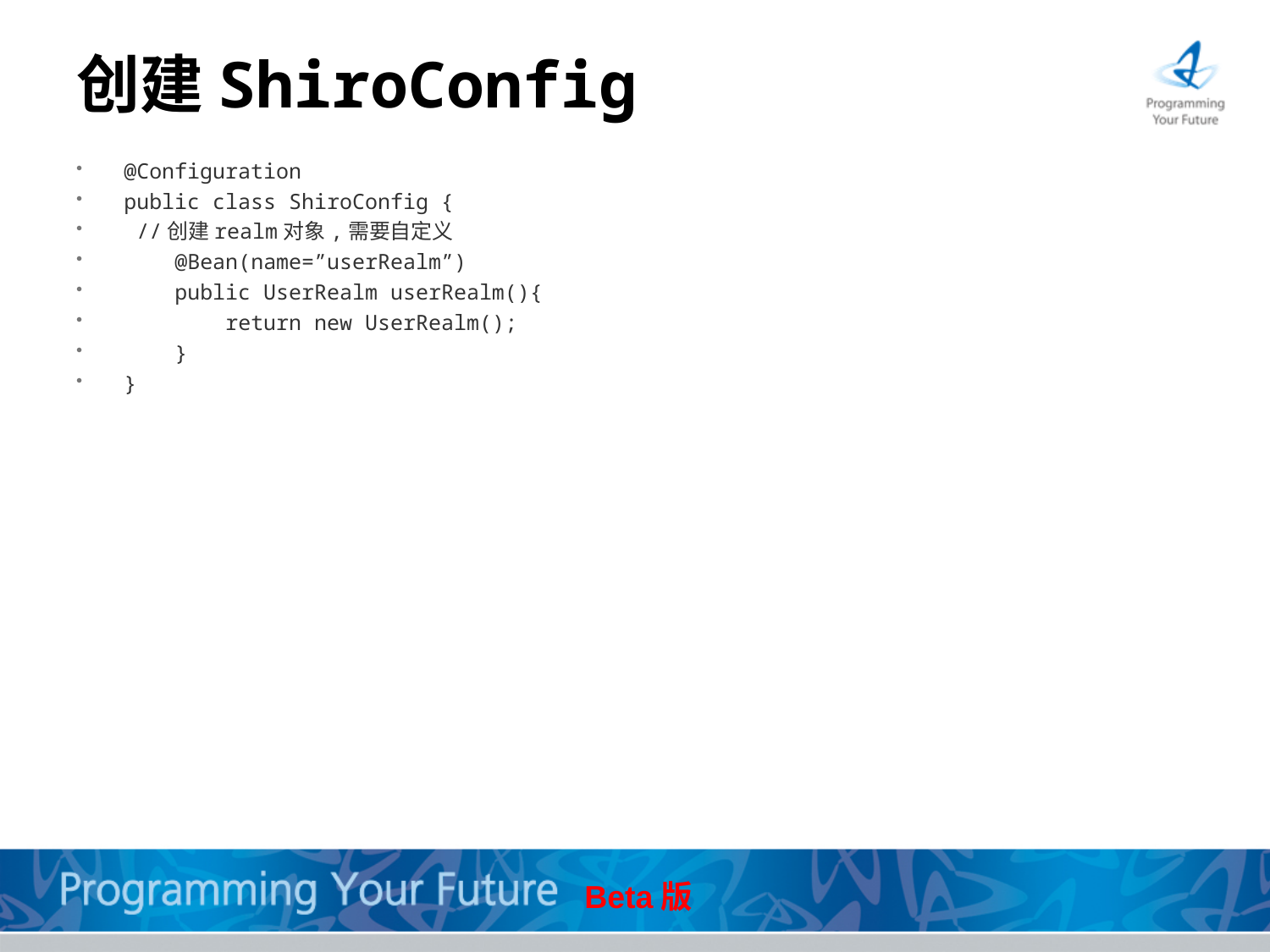

# 创建ShiroConfig
@Configuration
public class ShiroConfig {
 //创建realm对象,需要自定义
    @Bean(name=”userRealm”)
    public UserRealm userRealm(){
        return new UserRealm();
    }
}